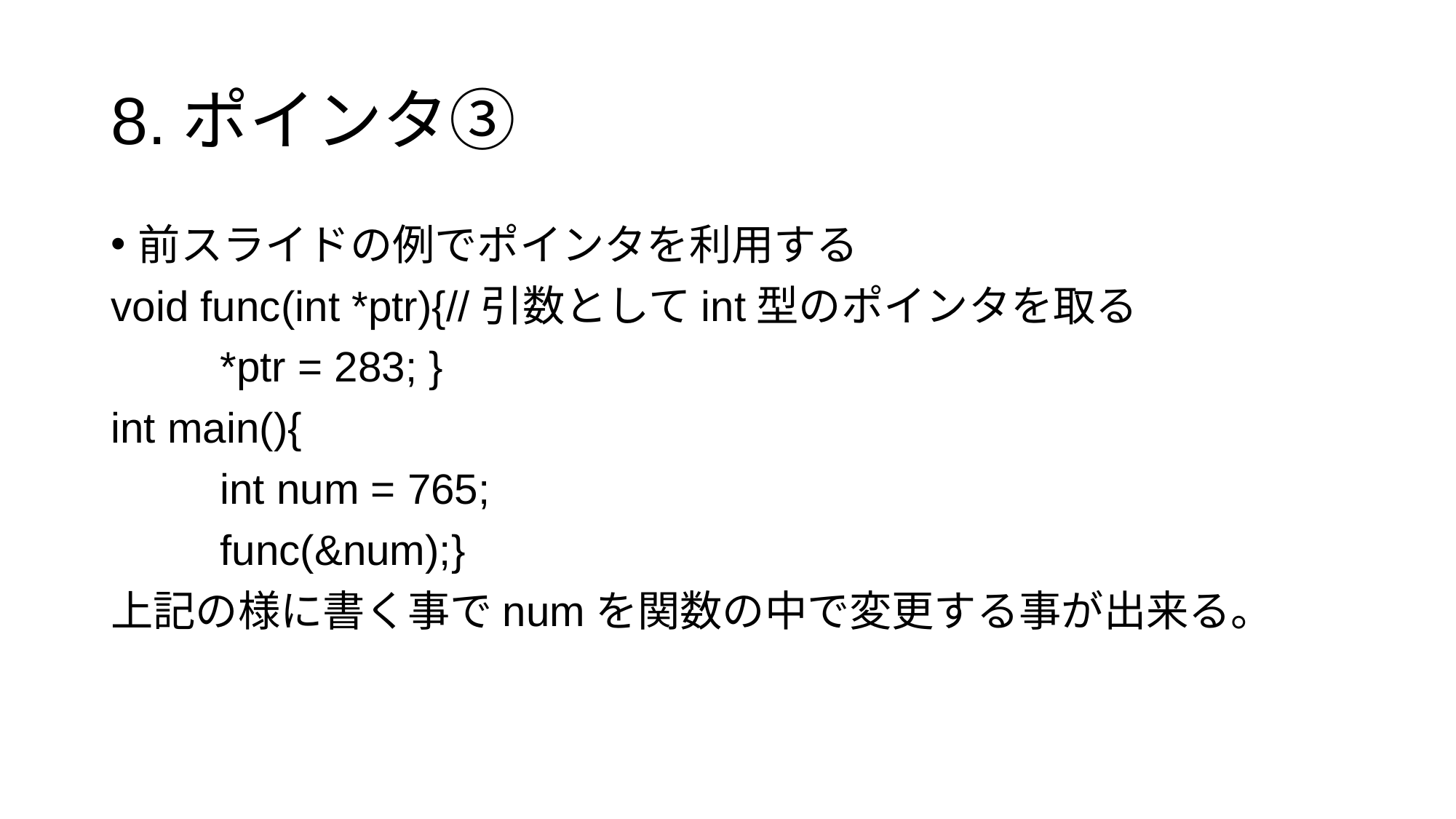

# 8.ポインタ③
前スライドの例でポインタを利用する
void func(int *ptr){//引数としてint型のポインタを取る
	*ptr = 283; }
int main(){
	int num = 765;
	func(&num);}
上記の様に書く事でnumを関数の中で変更する事が出来る。